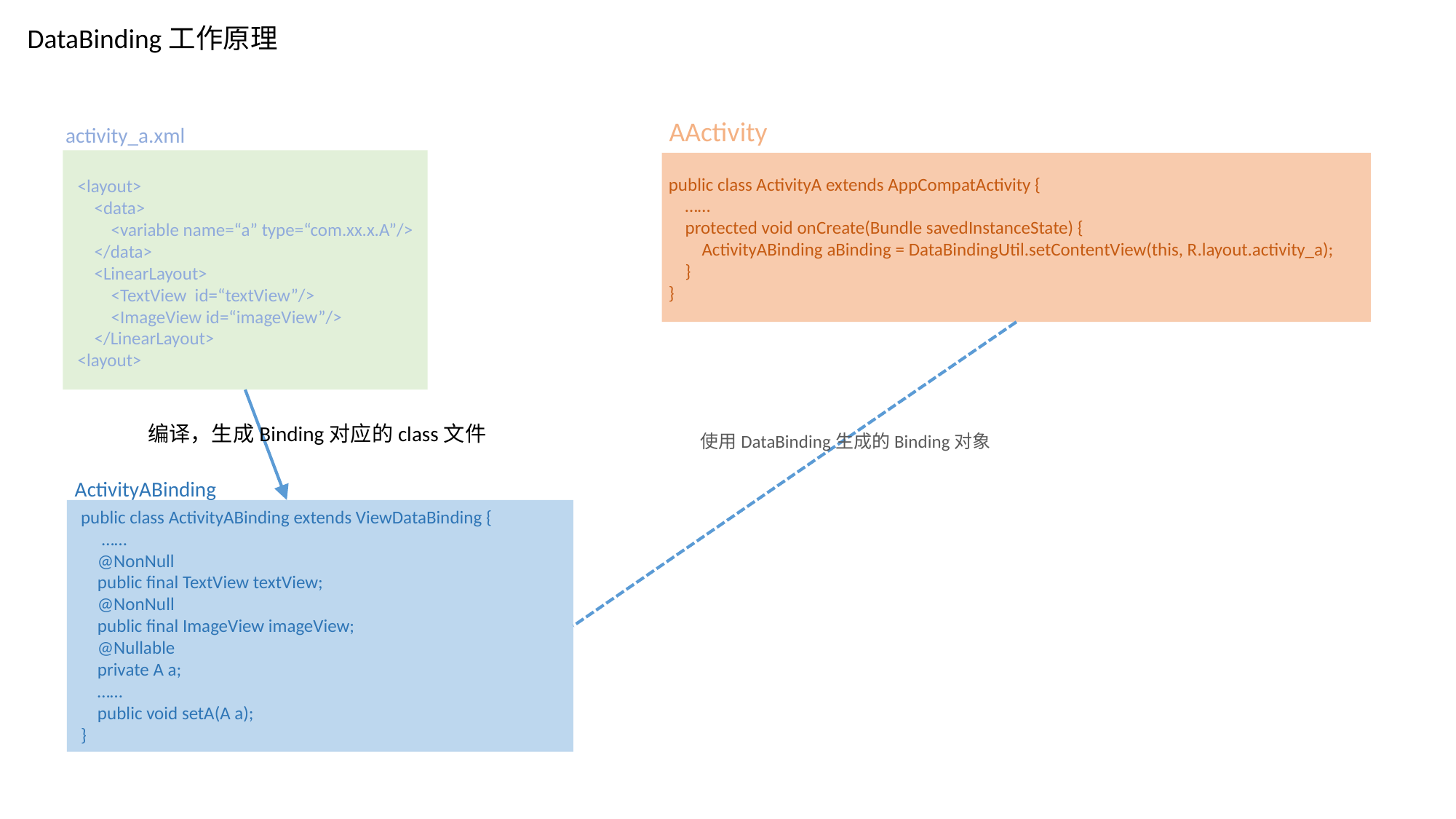

DataBinding工作原理
AActivity
activity_a.xml

public class ActivityA extends AppCompatActivity {
    ……
    protected void onCreate(Bundle savedInstanceState) {
        ActivityABinding aBinding = DataBindingUtil.setContentView(this, R.layout.activity_a);
    }
}
<layout>
    <data>
        <variable name=“a” type=“com.xx.x.A”/>
    </data>
    <LinearLayout>
        <TextView  id=“textView”/>
        <ImageView id=“imageView”/>
    </LinearLayout>
<layout>
编译，生成Binding对应的class文件
使用DataBinding生成的Binding对象
ActivityABinding

public class ActivityABinding extends ViewDataBinding {
     ……
    @NonNull
    public final TextView textView;
    @NonNull
    public final ImageView imageView;
    @Nullable
    private A a;
    ……
    public void setA(A a);
}